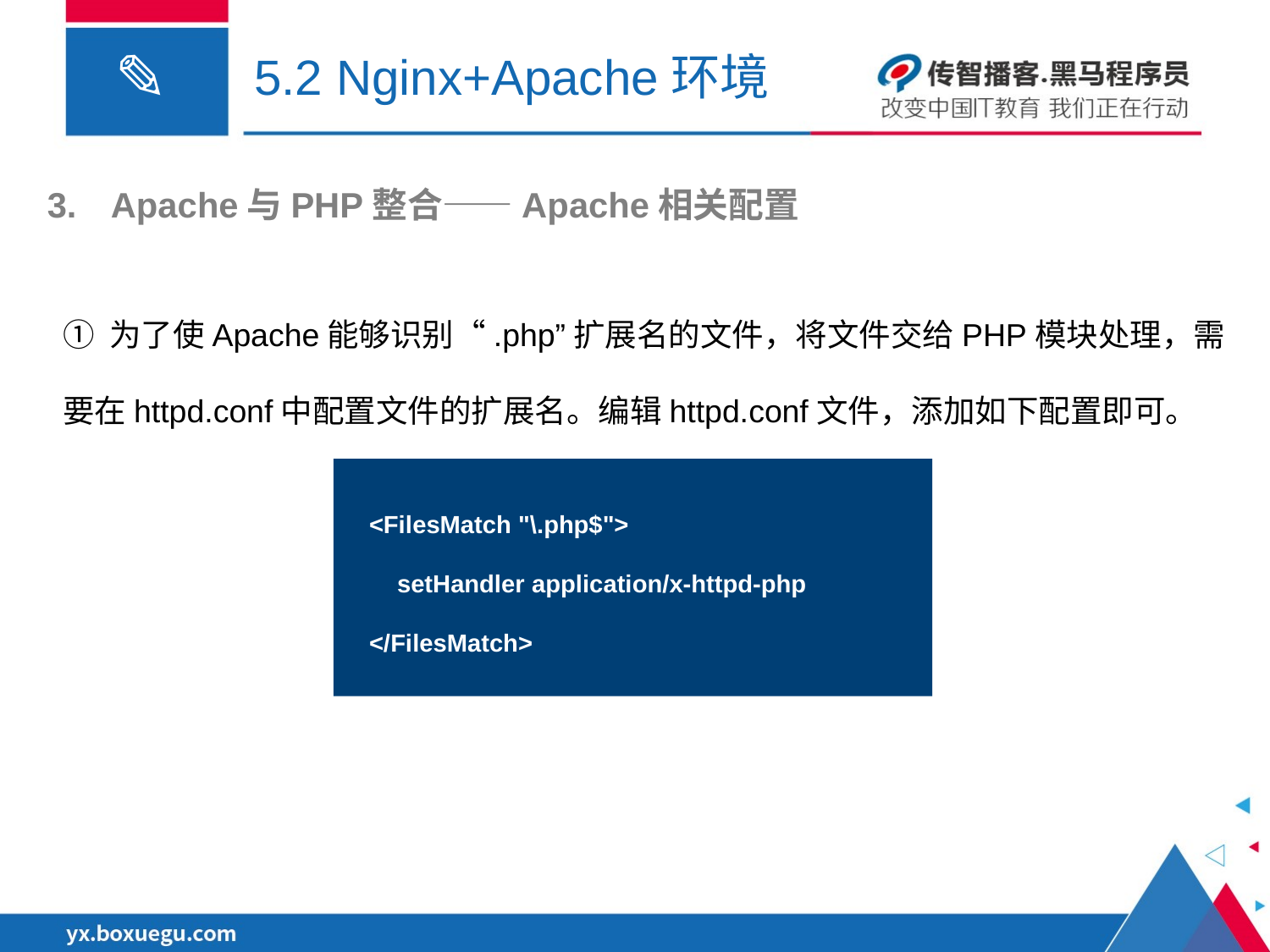

# 5.2 Nginx+Apache环境
Apache与PHP整合——Apache相关配置
① 为了使Apache能够识别“.php”扩展名的文件，将文件交给PHP模块处理，需要在httpd.conf中配置文件的扩展名。编辑httpd.conf文件，添加如下配置即可。

<FilesMatch "\.php$">
    setHandler application/x-httpd-php
</FilesMatch>